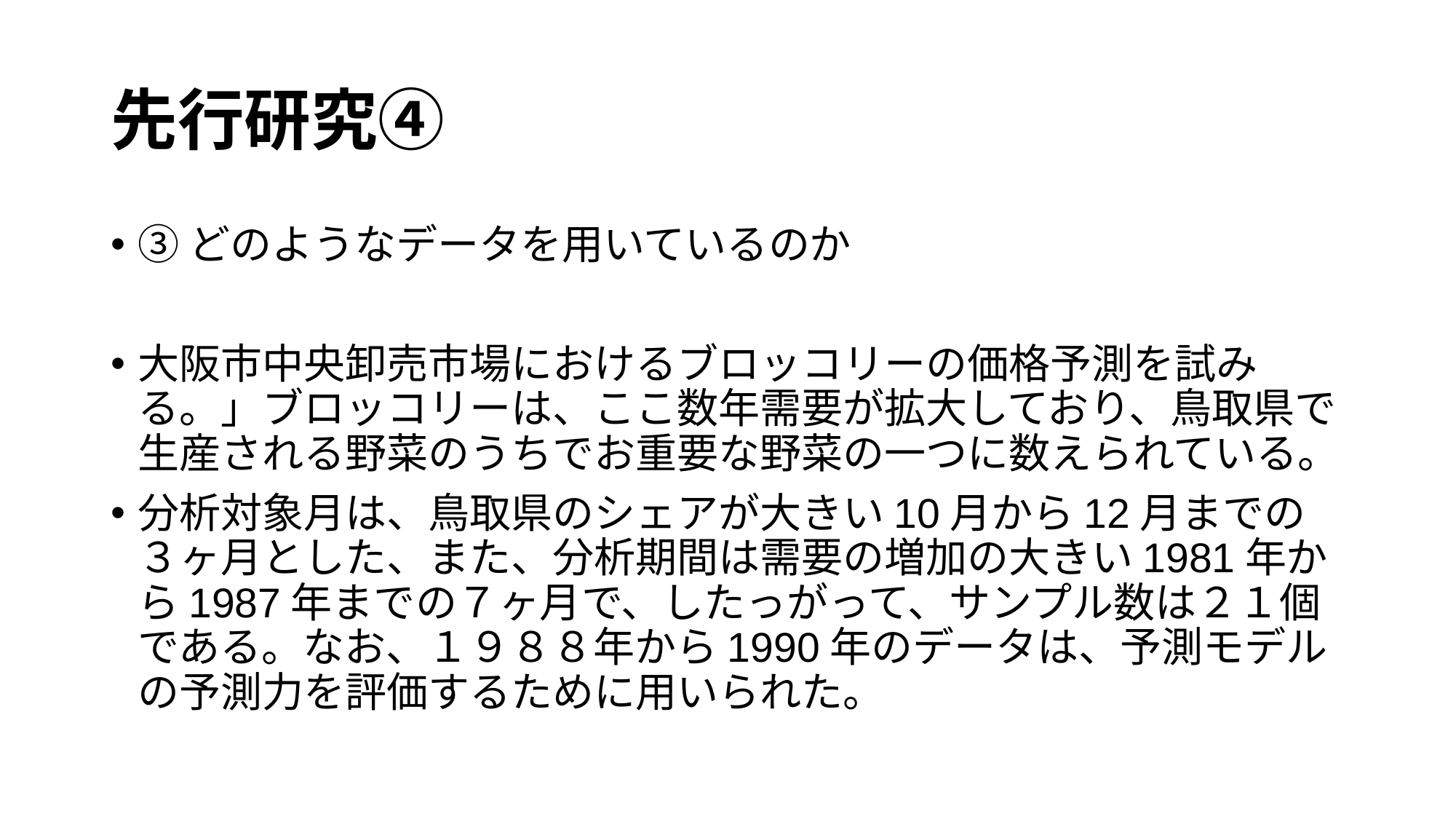

# 先行研究④
③どのようなデータを⽤いているのか

大阪市中央卸売市場におけるブロッコリーの価格予測を試みる。」ブロッコリーは、ここ数年需要が拡大しており、鳥取県で生産される野菜のうちでお重要な野菜の一つに数えられている。
分析対象月は、鳥取県のシェアが大きい10月から12月までの３ヶ月とした、また、分析期間は需要の増加の大きい1981年から1987年までの７ヶ月で、したっがって、サンプル数は２１個である。なお、１９８８年から1990年のデータは、予測モデルの予測力を評価するために用いられた。